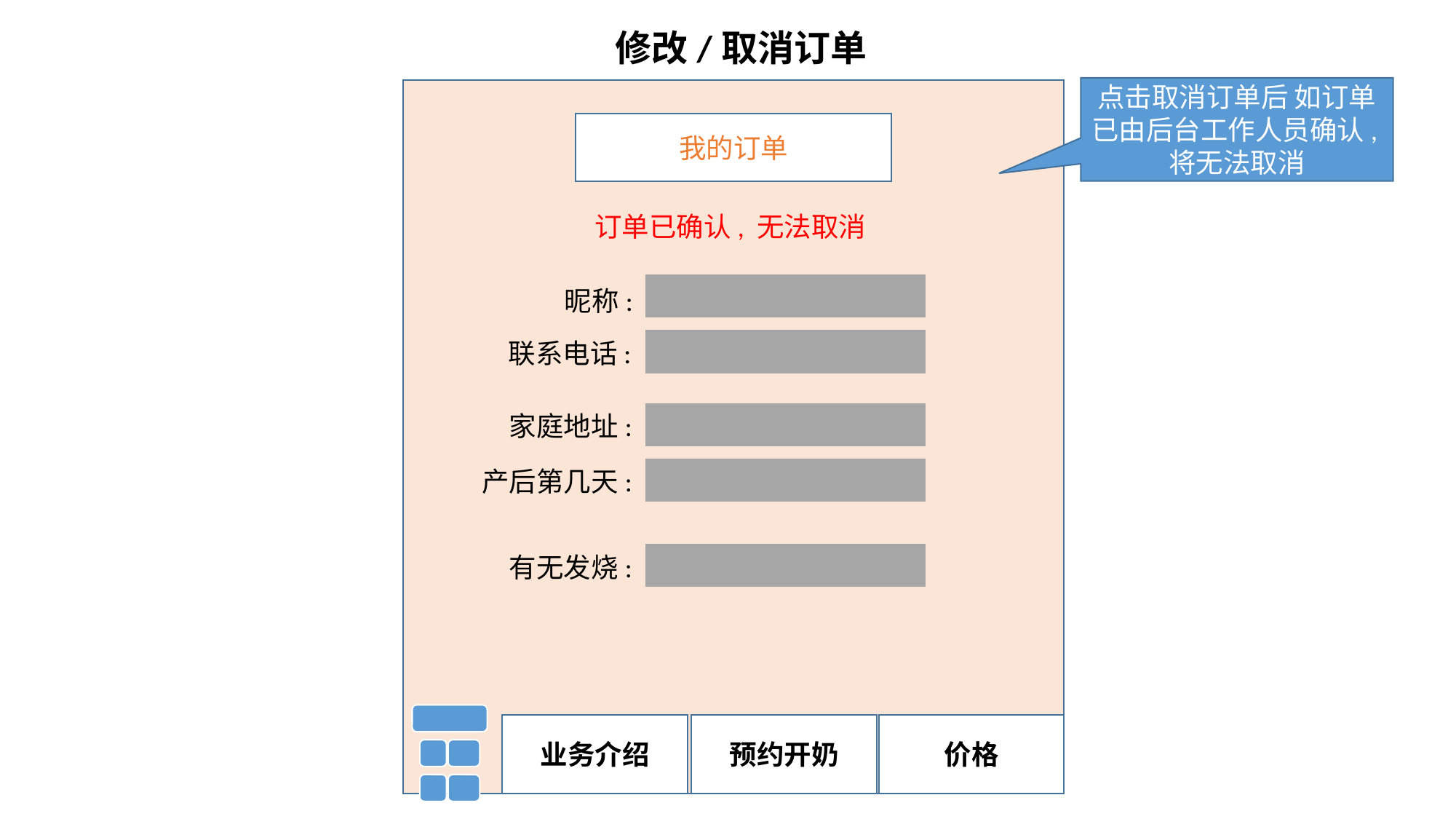

修改/取消订单
点击取消订单后 如订单已由后台工作人员确认,将无法取消

我的订单
订单已确认, 无法取消

昵称:

联系电话:

家庭地址:

产后第几天:

有无发烧:

价格
预约开奶
业务介绍